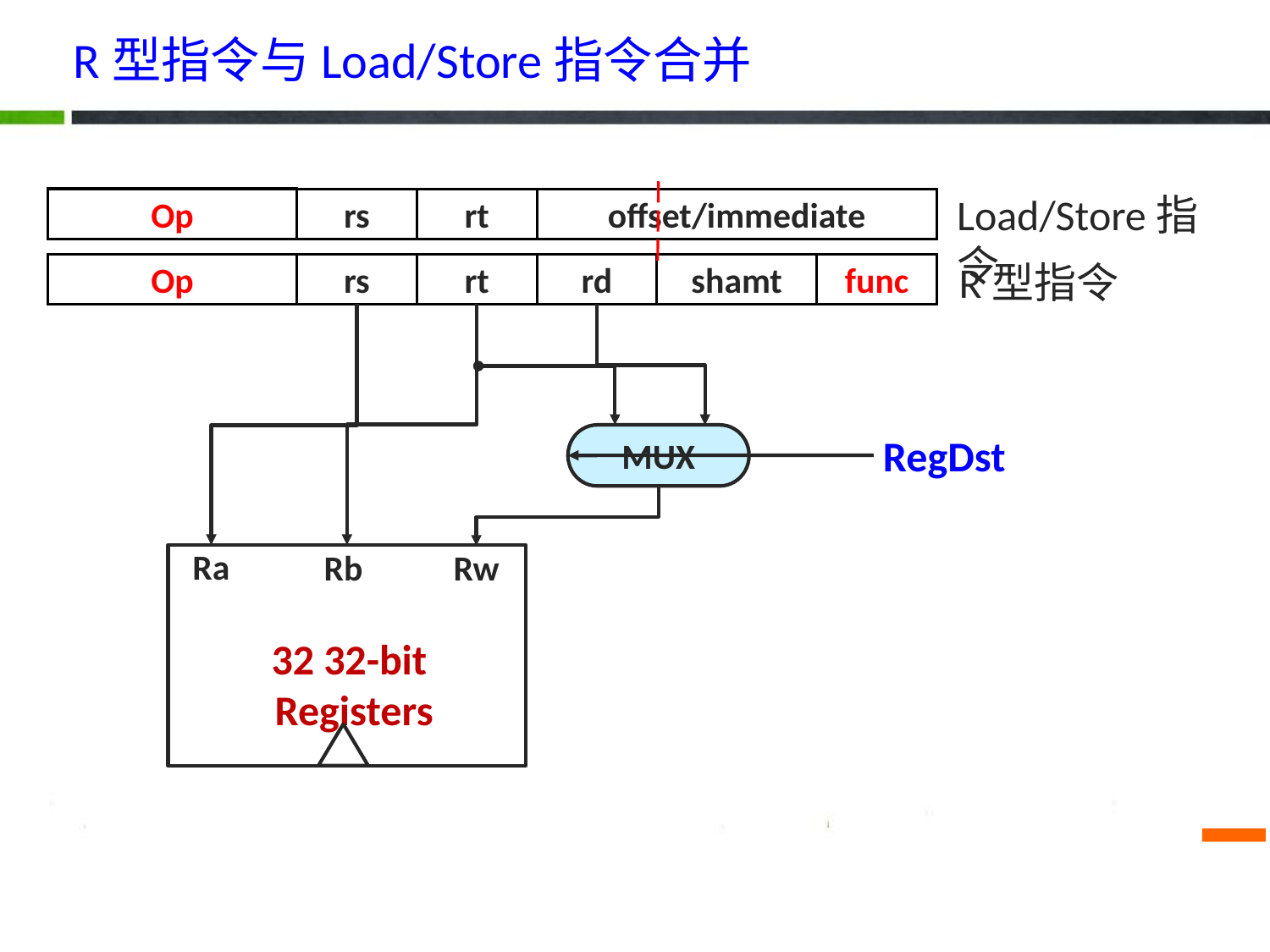

# R型指令与Load/Store指令合并
Load/Store指令

Op
rs
rt
offset/immediate
R型指令
Op
rs
rt
rd
shamt
func
MUX
RegDst

Ra
Rb
Rw
32 32-bit
Registers